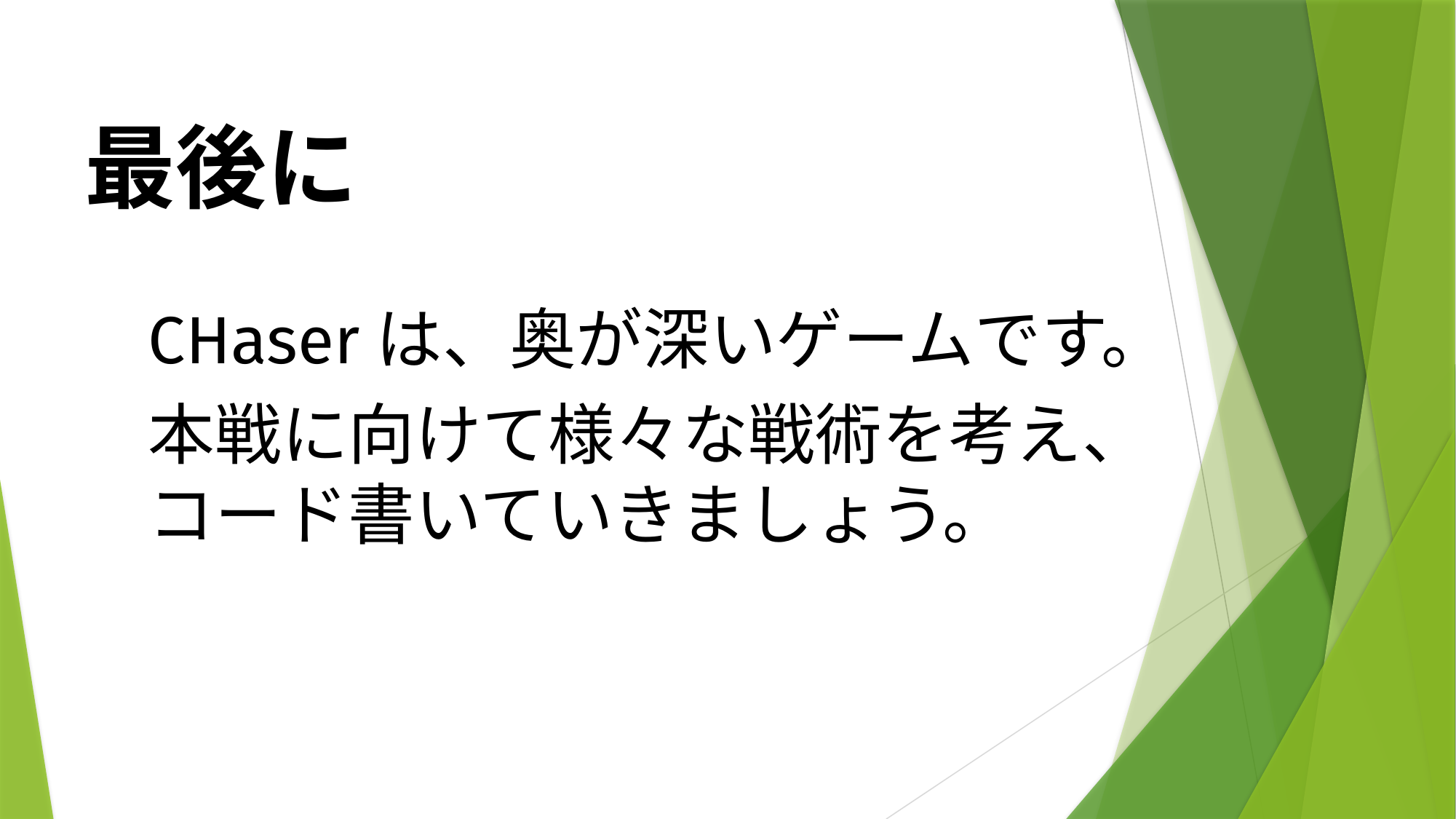

# 最後に
CHaserは、奥が深いゲームです。
本戦に向けて様々な戦術を考え、コード書いていきましょう。